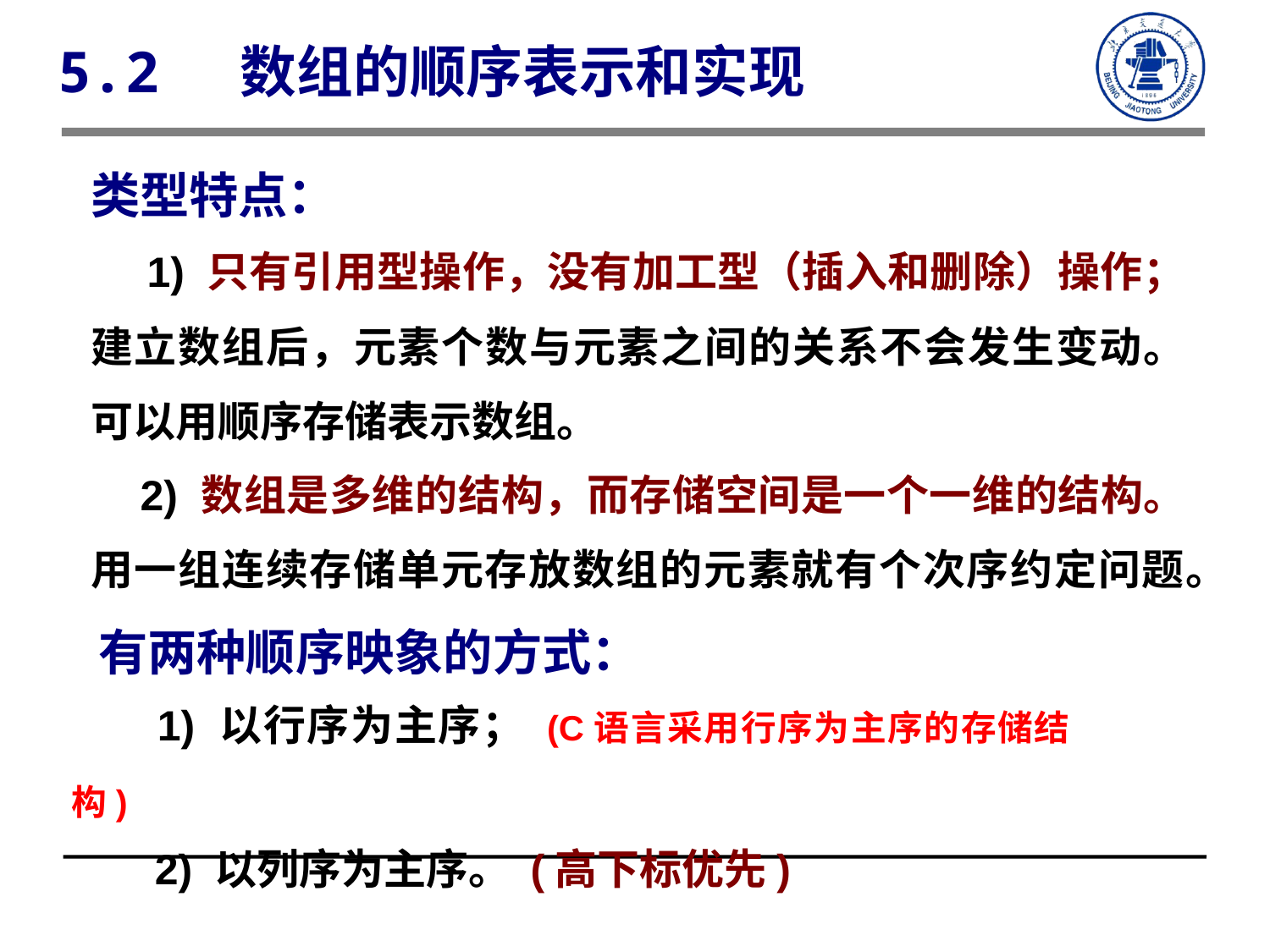

5.2  数组的顺序表示和实现
类型特点：
    1) 只有引用型操作，没有加工型（插入和删除）操作；建立数组后，元素个数与元素之间的关系不会发生变动。可以用顺序存储表示数组。
    2) 数组是多维的结构，而存储空间是一个一维的结构。用一组连续存储单元存放数组的元素就有个次序约定问题。
 有两种顺序映象的方式：
     1) 以行序为主序； (C语言采用行序为主序的存储结构)
       2) 以列序为主序。 (高下标优先)